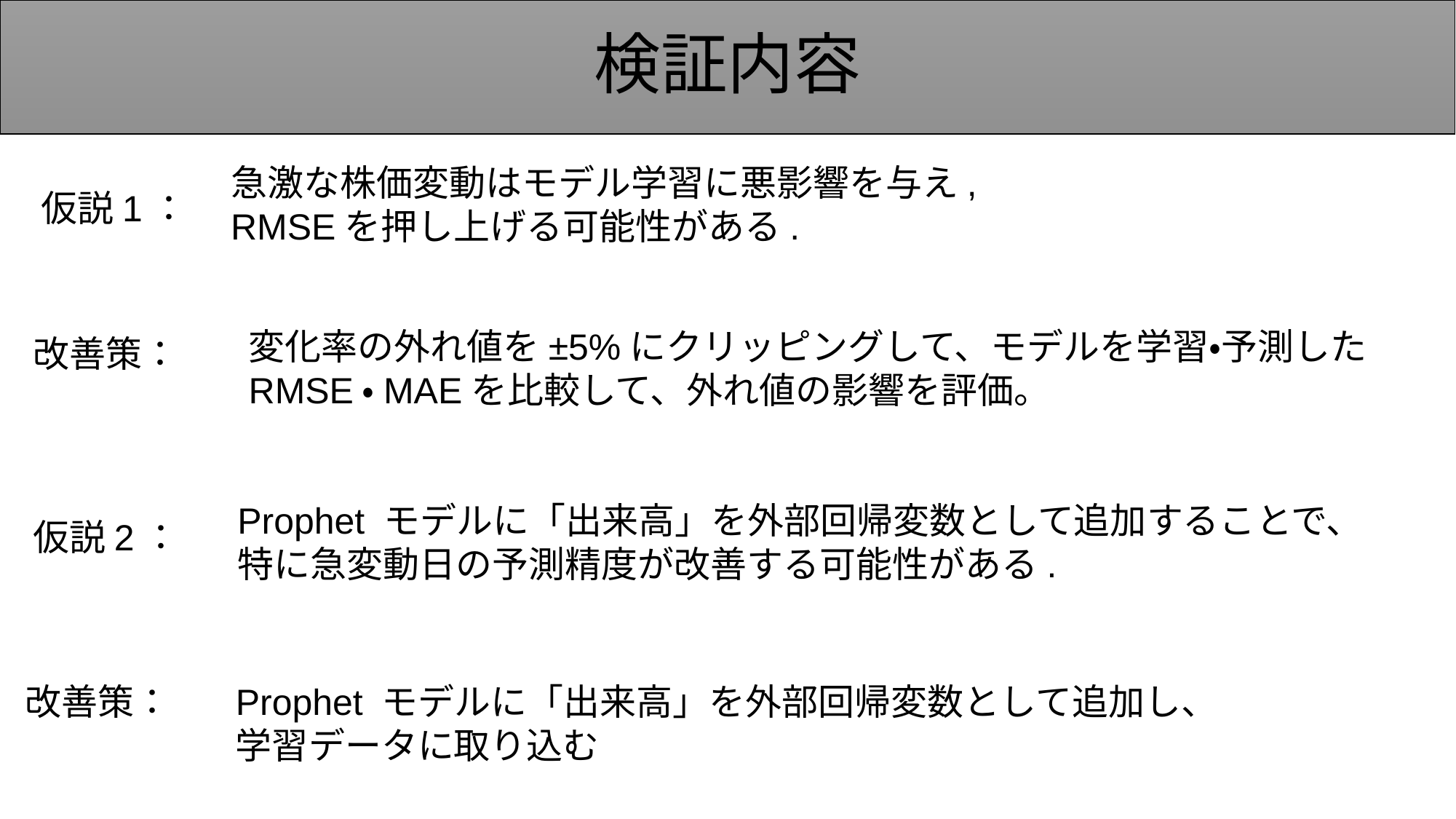

# 検証内容
急激な株価変動はモデル学習に悪影響を与え,
RMSEを押し上げる可能性がある.

仮説1：
変化率の外れ値を±5%にクリッピングして、モデルを学習・予測した
RMSE・MAEを比較して、外れ値の影響を評価。
改善策：
Prophet モデルに「出来高」を外部回帰変数として追加することで、
特に急変動日の予測精度が改善する可能性がある.
仮説2：
改善策：
Prophet モデルに「出来高」を外部回帰変数として追加し、
学習データに取り込む